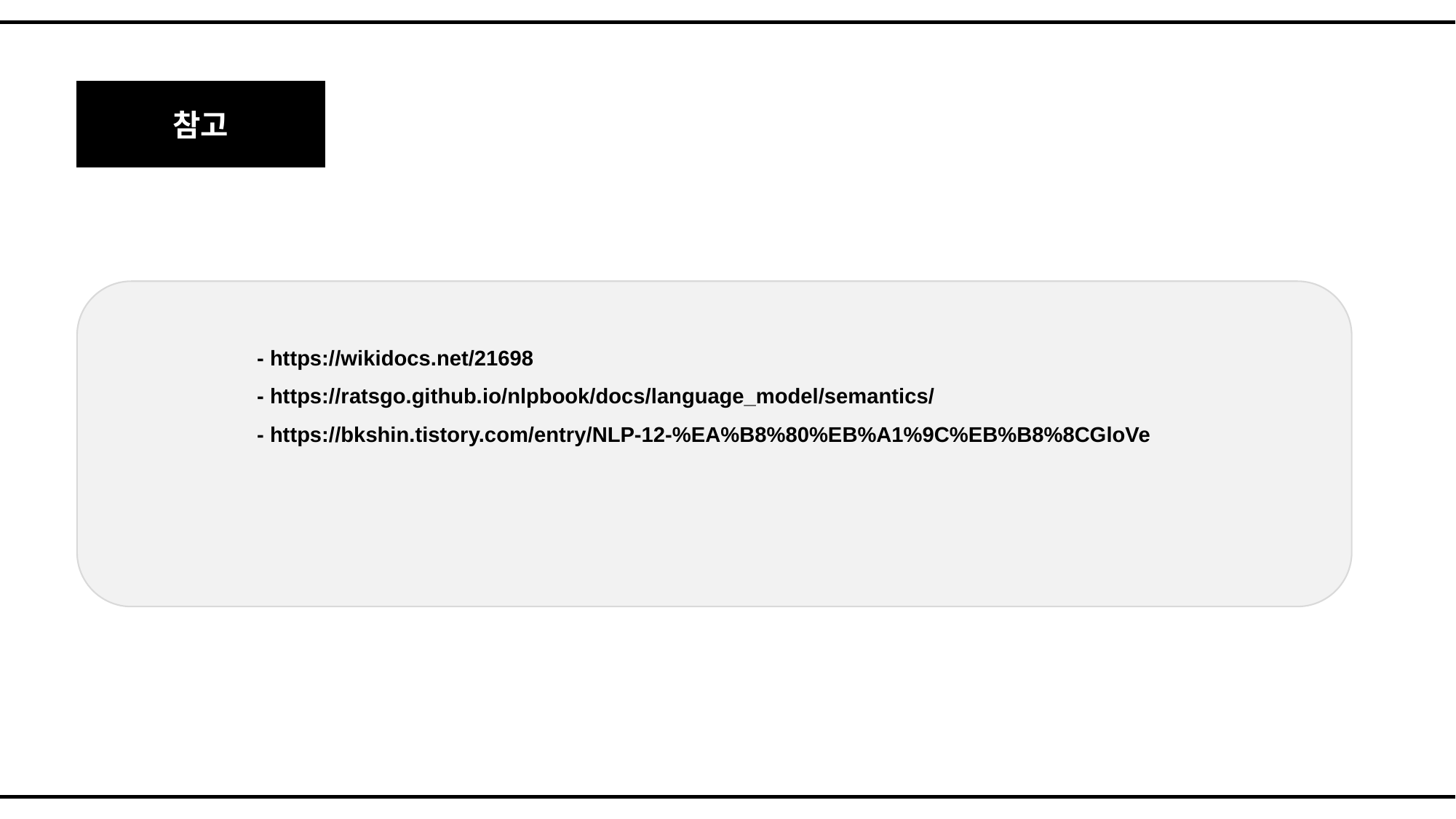

참고

- https://wikidocs.net/21698
- https://ratsgo.github.io/nlpbook/docs/language_model/semantics/
- https://bkshin.tistory.com/entry/NLP-12-%EA%B8%80%EB%A1%9C%EB%B8%8CGloVe